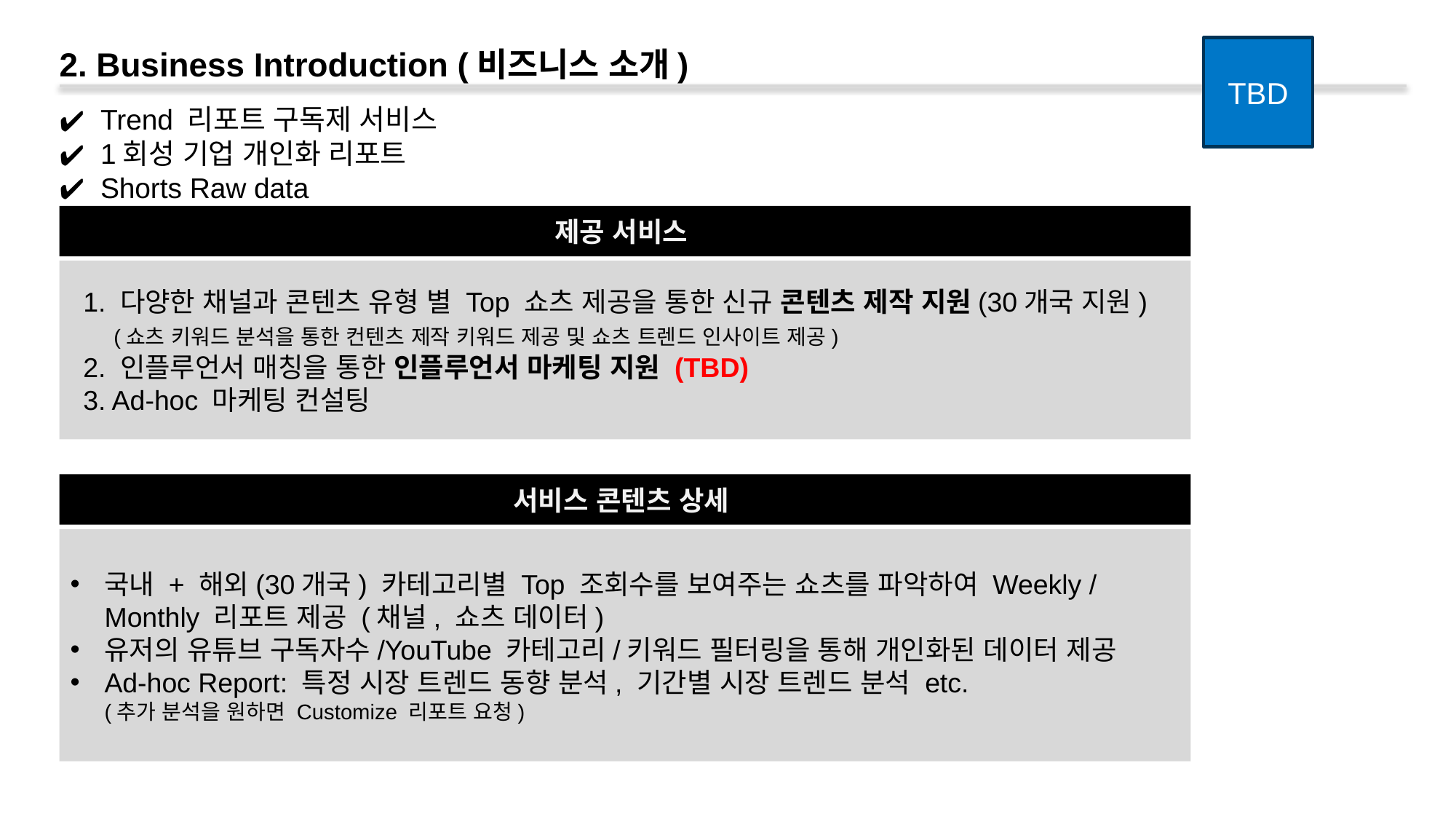

2. Business Introduction (비즈니스 소개)
TBD
Trend 리포트 구독제 서비스
1회성 기업 개인화 리포트
Shorts Raw data

제공 서비스
1. 다양한 채널과 콘텐츠 유형 별 Top 쇼츠 제공을 통한 신규 콘텐츠 제작 지원(30개국 지원)
    (쇼츠 키워드 분석을 통한 컨텐츠 제작 키워드 제공 및 쇼츠 트렌드 인사이트 제공)
2. 인플루언서 매칭을 통한 인플루언서 마케팅 지원 (TBD)
3. Ad-hoc 마케팅 컨설팅
서비스 콘텐츠 상세
국내 + 해외(30개국) 카테고리별 Top 조회수를 보여주는 쇼츠를 파악하여 Weekly / Monthly 리포트 제공 (채널, 쇼츠 데이터)
유저의 유튜브 구독자수/YouTube 카테고리/키워드 필터링을 통해 개인화된 데이터 제공
Ad-hoc Report: 특정 시장 트렌드 동향 분석, 기간별 시장 트렌드 분석 etc.
(추가 분석을 원하면 Customize 리포트 요청)